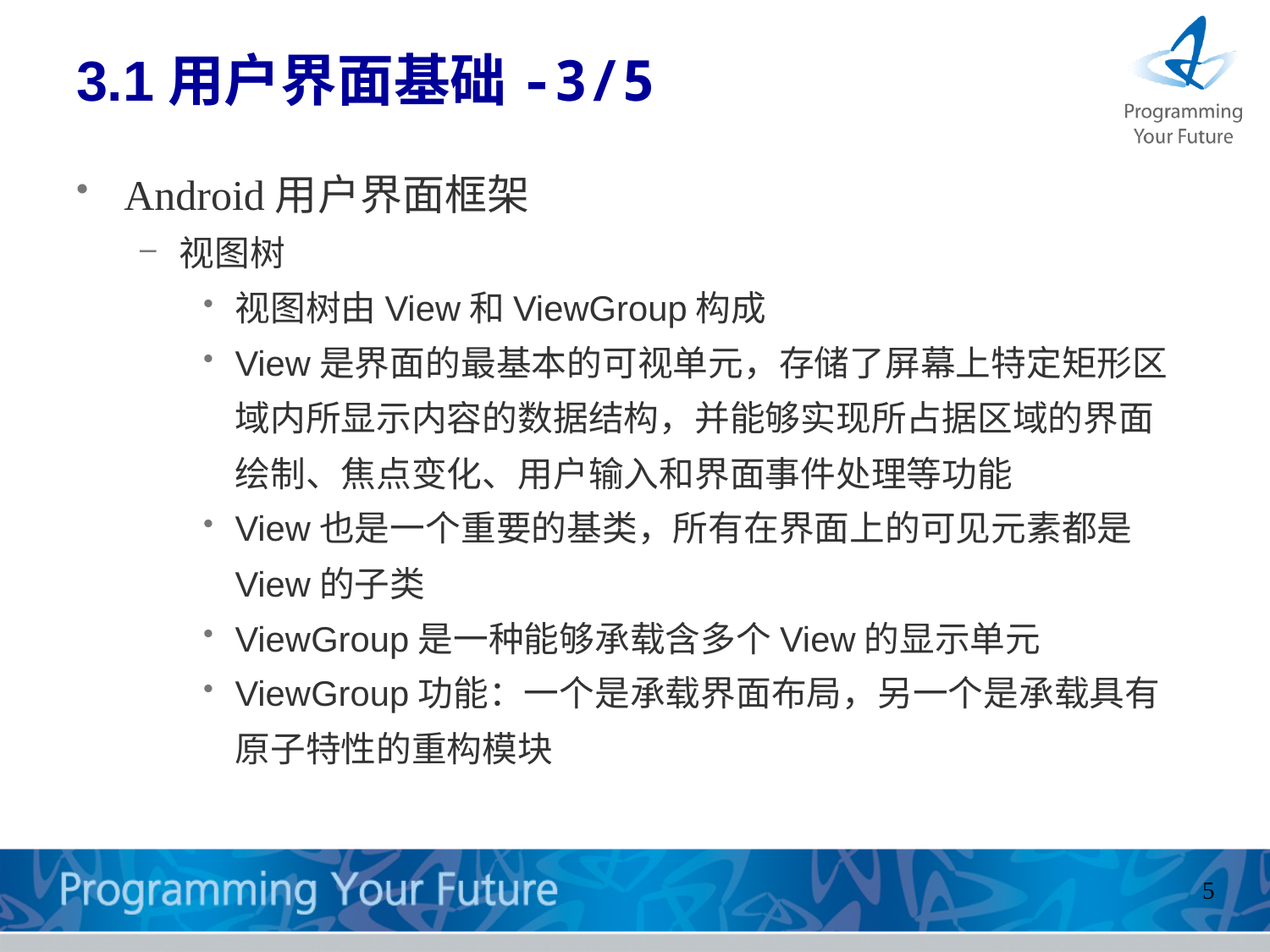

# 3.1用户界面基础-3/5
Android用户界面框架
视图树
视图树由View和ViewGroup构成
View是界面的最基本的可视单元，存储了屏幕上特定矩形区域内所显示内容的数据结构，并能够实现所占据区域的界面绘制、焦点变化、用户输入和界面事件处理等功能
View也是一个重要的基类，所有在界面上的可见元素都是View的子类
ViewGroup是一种能够承载含多个View的显示单元
ViewGroup功能：一个是承载界面布局，另一个是承载具有原子特性的重构模块